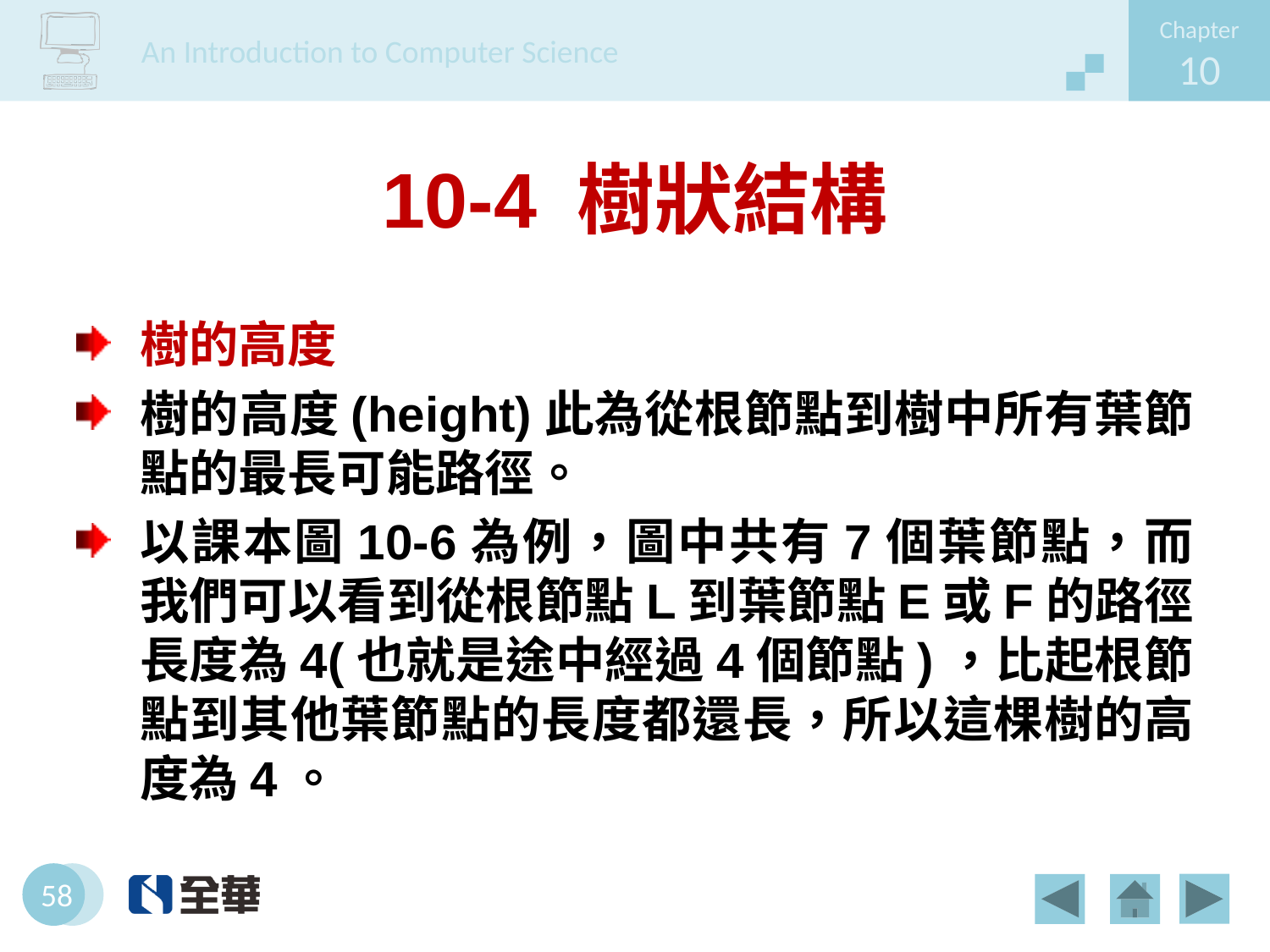

# 10-4 樹狀結構
樹的高度
樹的高度(height)此為從根節點到樹中所有葉節點的最長可能路徑。
以課本圖10-6為例，圖中共有7個葉節點，而我們可以看到從根節點L到葉節點E或F的路徑長度為4(也就是途中經過4個節點)，比起根節點到其他葉節點的長度都還長，所以這棵樹的高度為4。